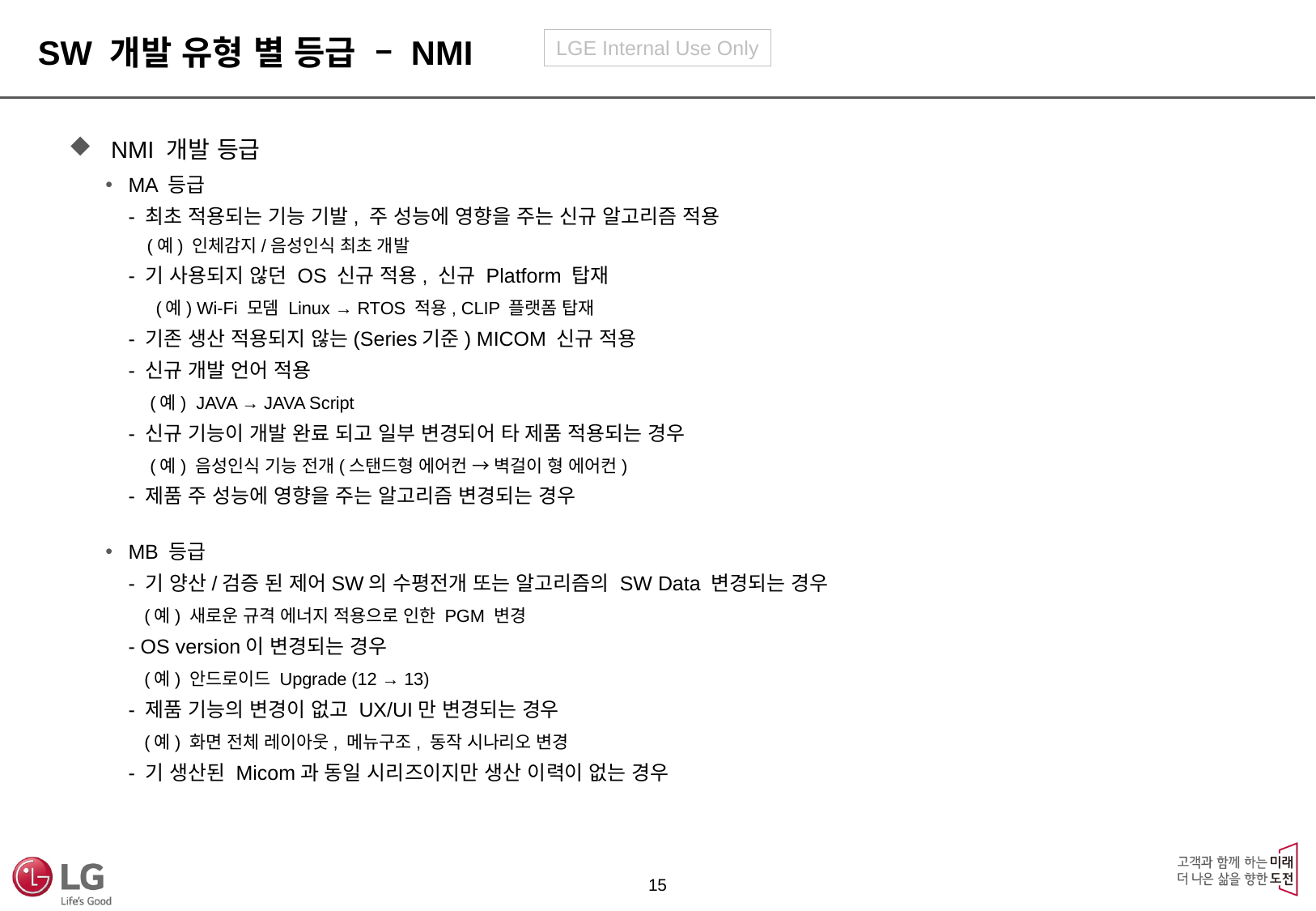

SW 개발 유형 별 등급  – NMI
  NMI 개발 등급

MA 등급
- 최초 적용되는 기능 기발, 주 성능에 영향을 주는 신규 알고리즘 적용
   (예) 인체감지/음성인식 최초 개발
- 기 사용되지 않던 OS 신규 적용, 신규 Platform 탑재
    (예) Wi-Fi 모뎀 Linux → RTOS 적용, CLIP 플랫폼 탑재
- 기존 생산 적용되지 않는(Series기준) MICOM 신규 적용
- 신규 개발 언어 적용
   (예)  JAVA → JAVA Script
- 신규 기능이 개발 완료 되고 일부 변경되어 타 제품 적용되는 경우
   (예) 음성인식 기능 전개(스탠드형 에어컨 → 벽걸이 형 에어컨)
- 제품 주 성능에 영향을 주는 알고리즘 변경되는 경우
MB 등급
- 기 양산/검증 된 제어SW의 수평전개 또는 알고리즘의 SW Data 변경되는 경우
  (예) 새로운 규격 에너지 적용으로 인한 PGM 변경
- OS version이 변경되는 경우
  (예) 안드로이드 Upgrade (12 → 13)
- 제품 기능의 변경이 없고 UX/UI만 변경되는 경우
  (예) 화면 전체 레이아웃, 메뉴구조, 동작 시나리오 변경
- 기 생산된 Micom과 동일 시리즈이지만 생산 이력이 없는 경우

15